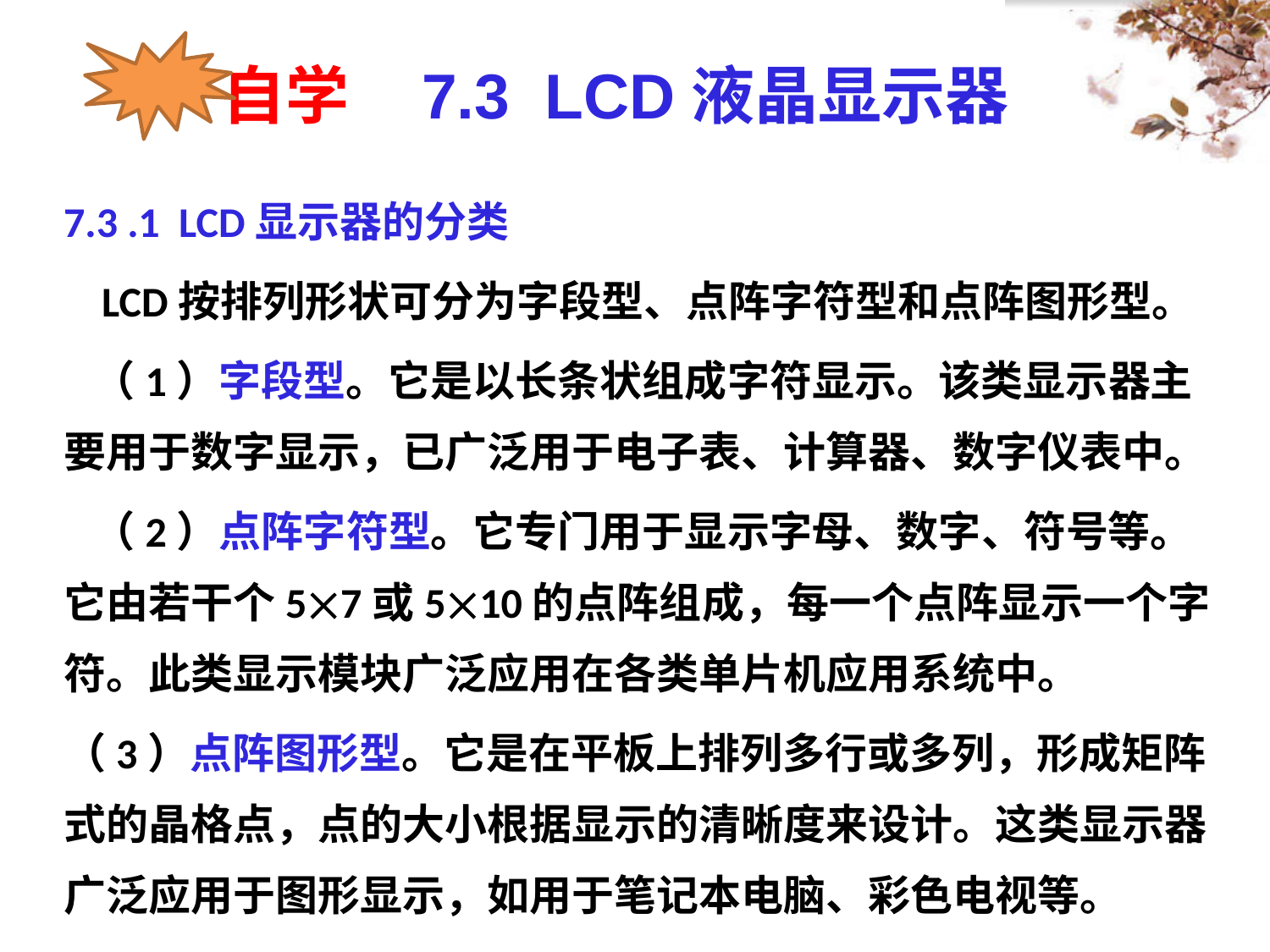

自学    7.3  LCD液晶显示器
7.3 .1  LCD显示器的分类
    LCD按排列形状可分为字段型、点阵字符型和点阵图形型。
  （1）字段型。它是以长条状组成字符显示。该类显示器主要用于数字显示，已广泛用于电子表、计算器、数字仪表中。
  （2）点阵字符型。它专门用于显示字母、数字、符号等。它由若干个5×7或5×10的点阵组成，每一个点阵显示一个字符。此类显示模块广泛应用在各类单片机应用系统中。
（3）点阵图形型。它是在平板上排列多行或多列，形成矩阵式的晶格点，点的大小根据显示的清晰度来设计。这类显示器广泛应用于图形显示，如用于笔记本电脑、彩色电视等。